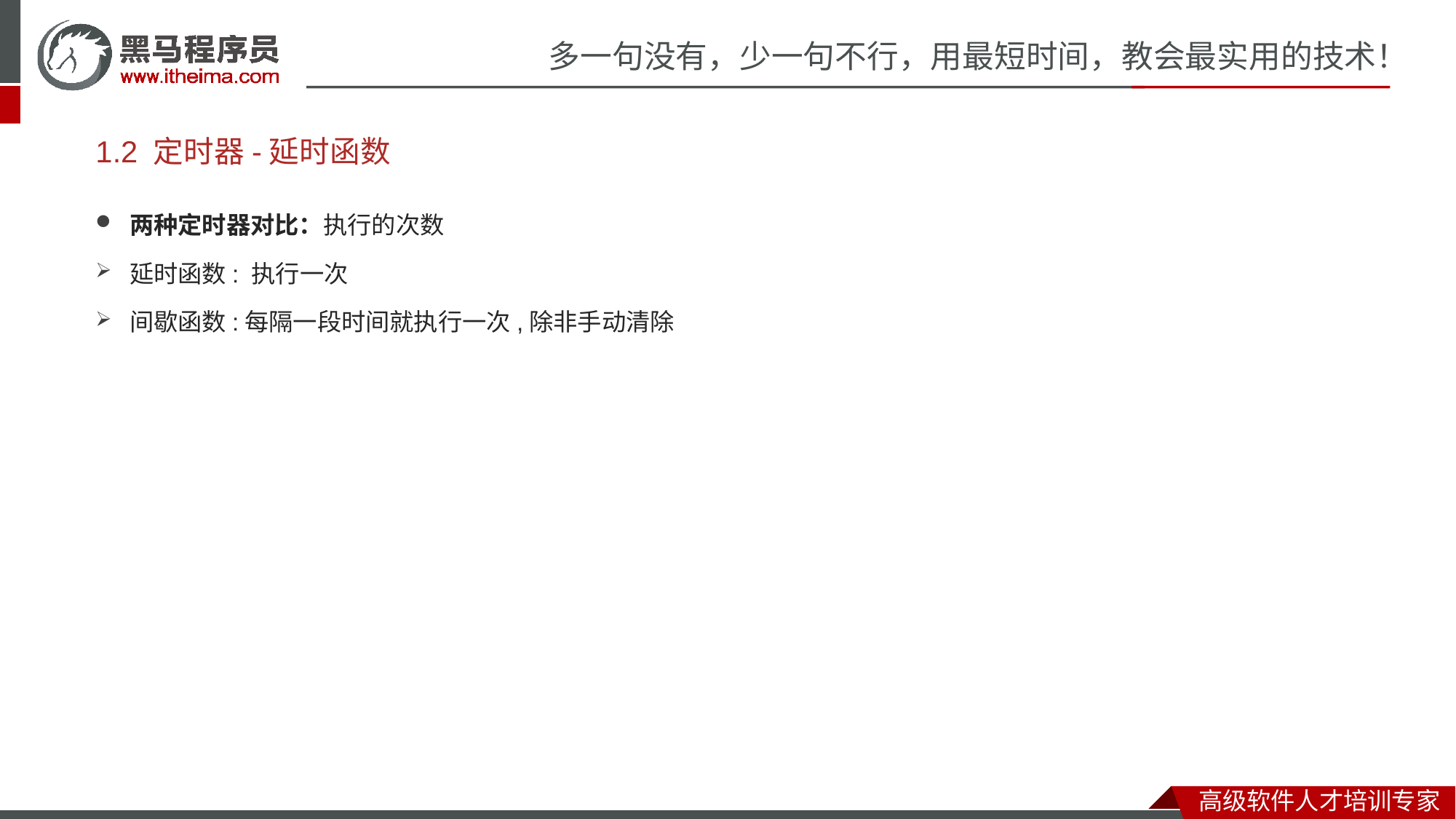

# 1.2 定时器-延时函数
两种定时器对比：执行的次数
延时函数: 执行一次
间歇函数:每隔一段时间就执行一次,除非手动清除